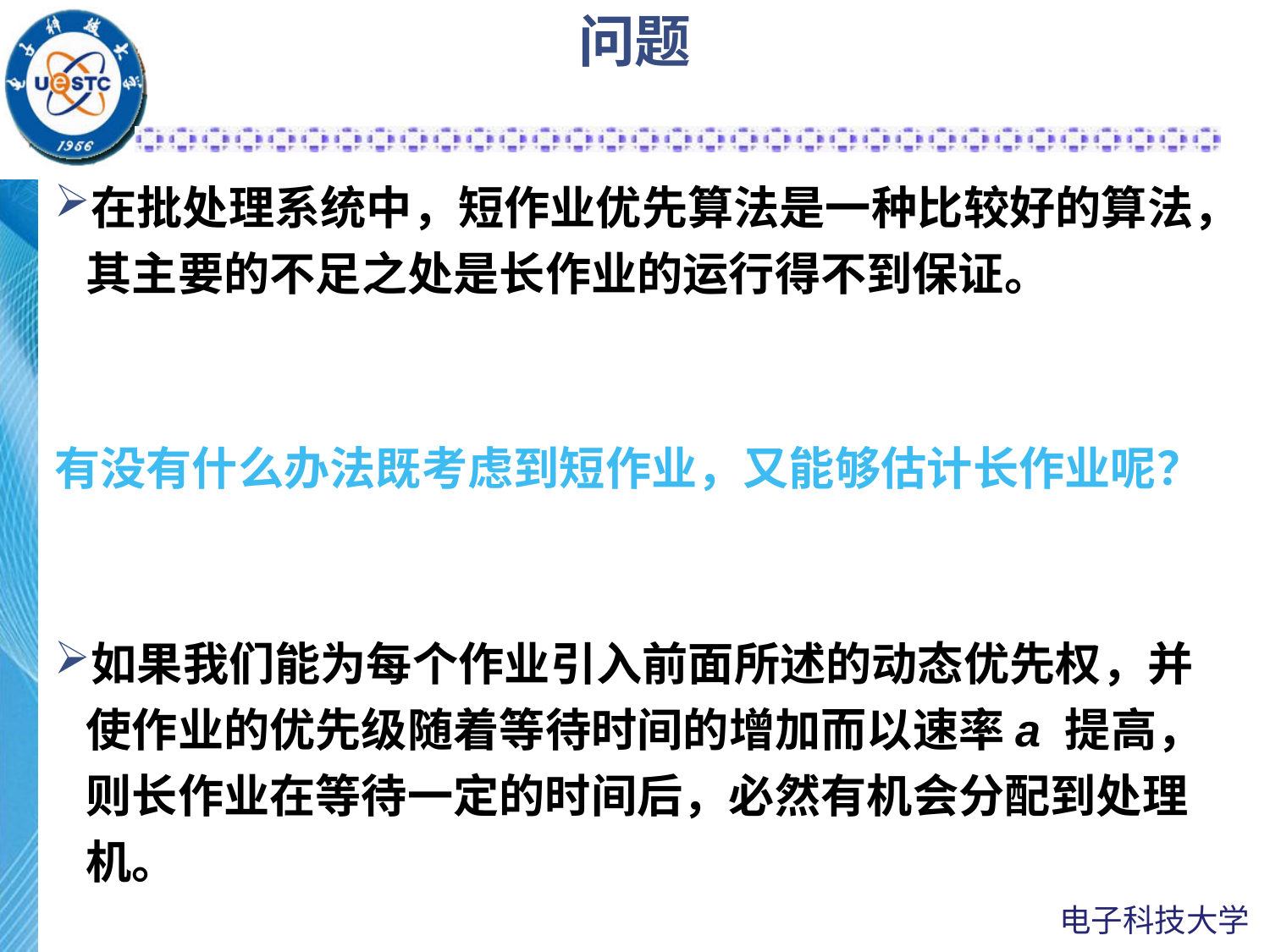

# 问题
在批处理系统中，短作业优先算法是一种比较好的算法，其主要的不足之处是长作业的运行得不到保证。

有没有什么办法既考虑到短作业，又能够估计长作业呢？

如果我们能为每个作业引入前面所述的动态优先权，并使作业的优先级随着等待时间的增加而以速率a 提高，则长作业在等待一定的时间后，必然有机会分配到处理机。